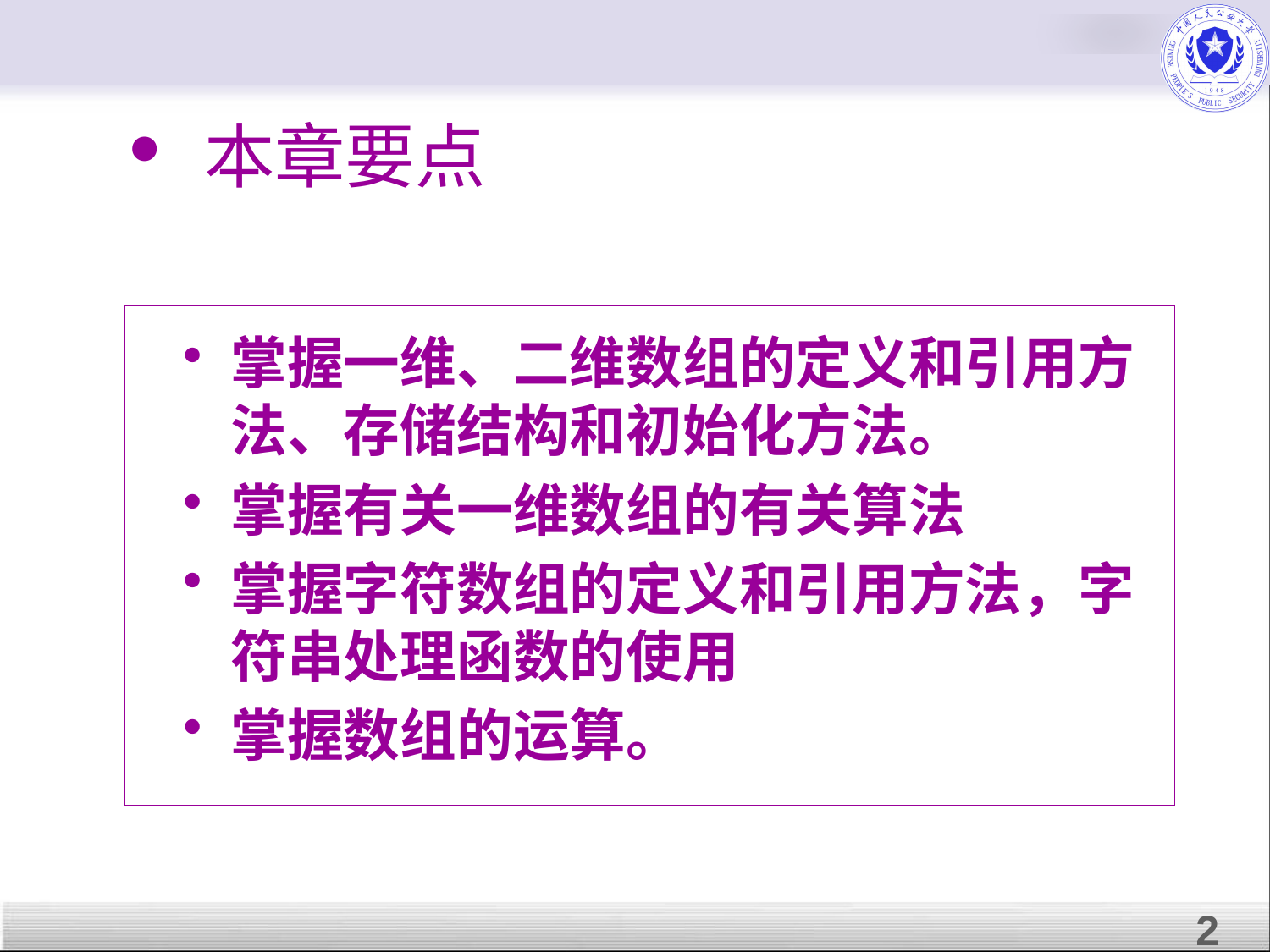

# 本章要点
掌握一维、二维数组的定义和引用方法、存储结构和初始化方法。
掌握有关一维数组的有关算法
掌握字符数组的定义和引用方法，字符串处理函数的使用
掌握数组的运算。